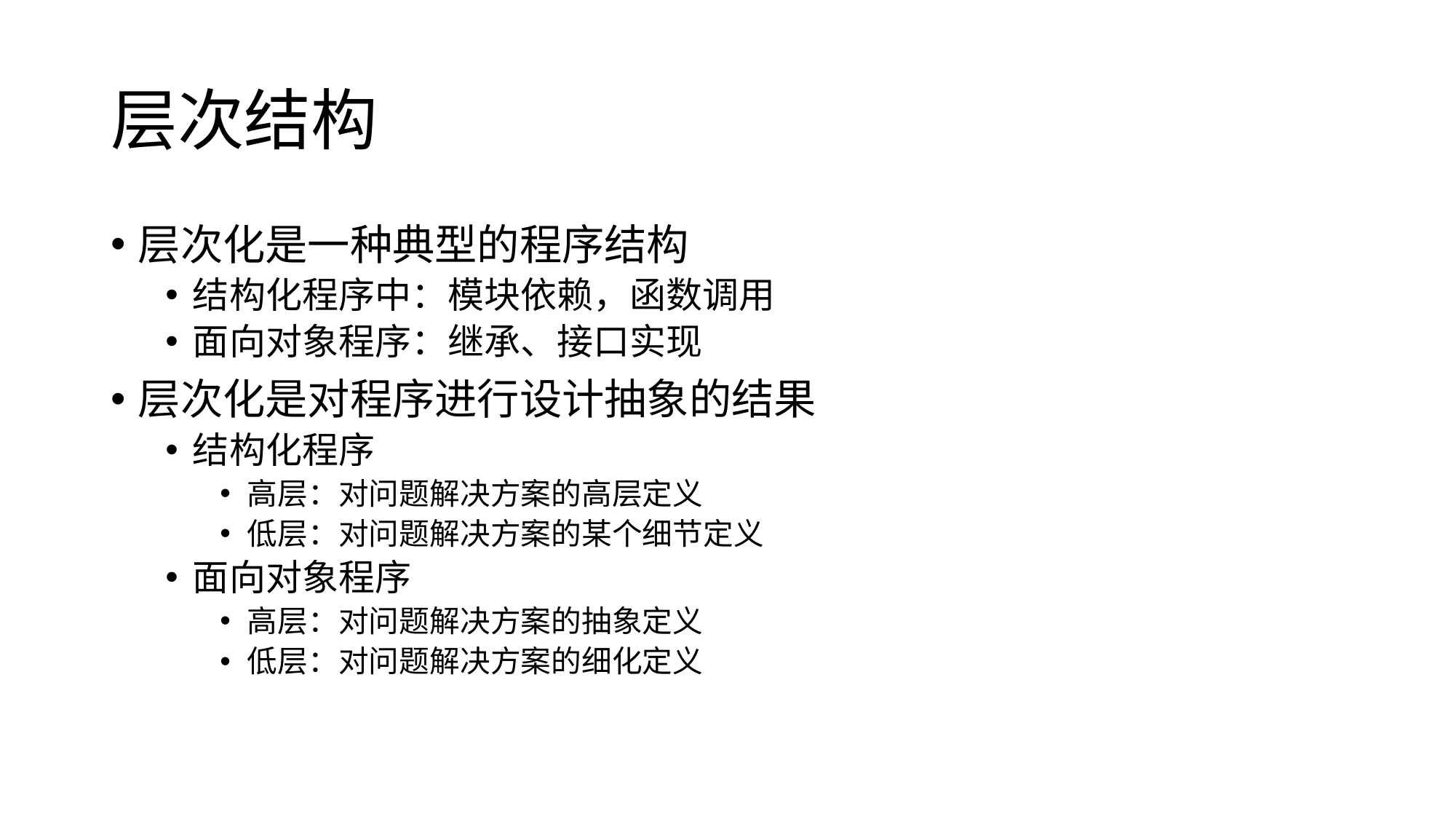

# 层次结构
层次化是一种典型的程序结构
结构化程序中：模块依赖，函数调用
面向对象程序：继承、接口实现
层次化是对程序进行设计抽象的结果
结构化程序
高层：对问题解决方案的高层定义
低层：对问题解决方案的某个细节定义
面向对象程序
高层：对问题解决方案的抽象定义
低层：对问题解决方案的细化定义
5